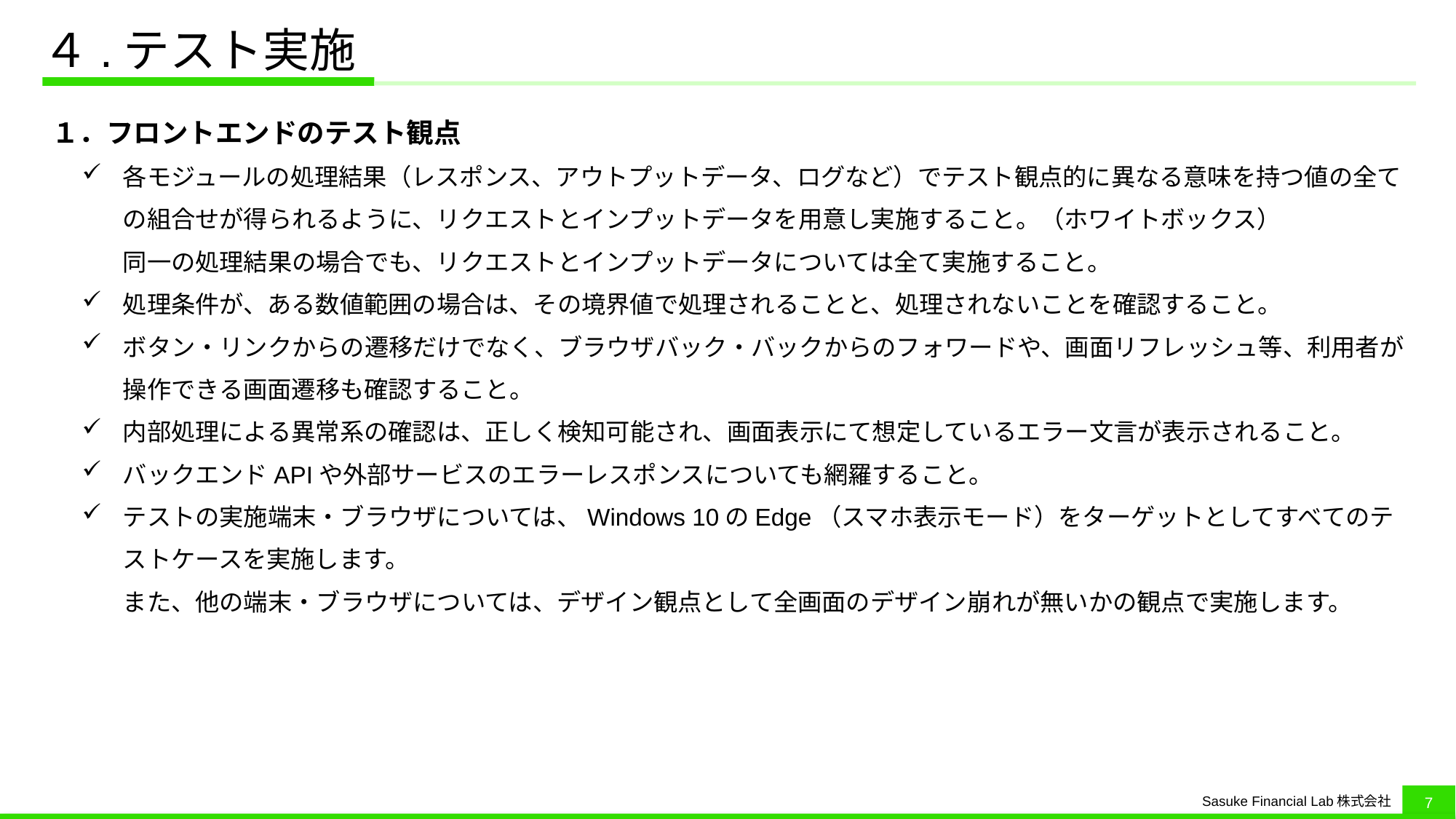

# ４.テスト実施
１．フロントエンドのテスト観点
各モジュールの処理結果（レスポンス、アウトプットデータ、ログなど）でテスト観点的に異なる意味を持つ値の全ての組合せが得られるように、リクエストとインプットデータを用意し実施すること。（ホワイトボックス）
同一の処理結果の場合でも、リクエストとインプットデータについては全て実施すること。
処理条件が、ある数値範囲の場合は、その境界値で処理されることと、処理されないことを確認すること。
ボタン・リンクからの遷移だけでなく、ブラウザバック・バックからのフォワードや、画面リフレッシュ等、利用者が操作できる画面遷移も確認すること。
内部処理による異常系の確認は、正しく検知可能され、画面表示にて想定しているエラー文言が表示されること。
バックエンドAPIや外部サービスのエラーレスポンスについても網羅すること。
テストの実施端末・ブラウザについては、Windows 10のEdge（スマホ表示モード）をターゲットとしてすべてのテストケースを実施します。
また、他の端末・ブラウザについては、デザイン観点として全画面のデザイン崩れが無いかの観点で実施します。
7
Sasuke Financial Lab株式会社